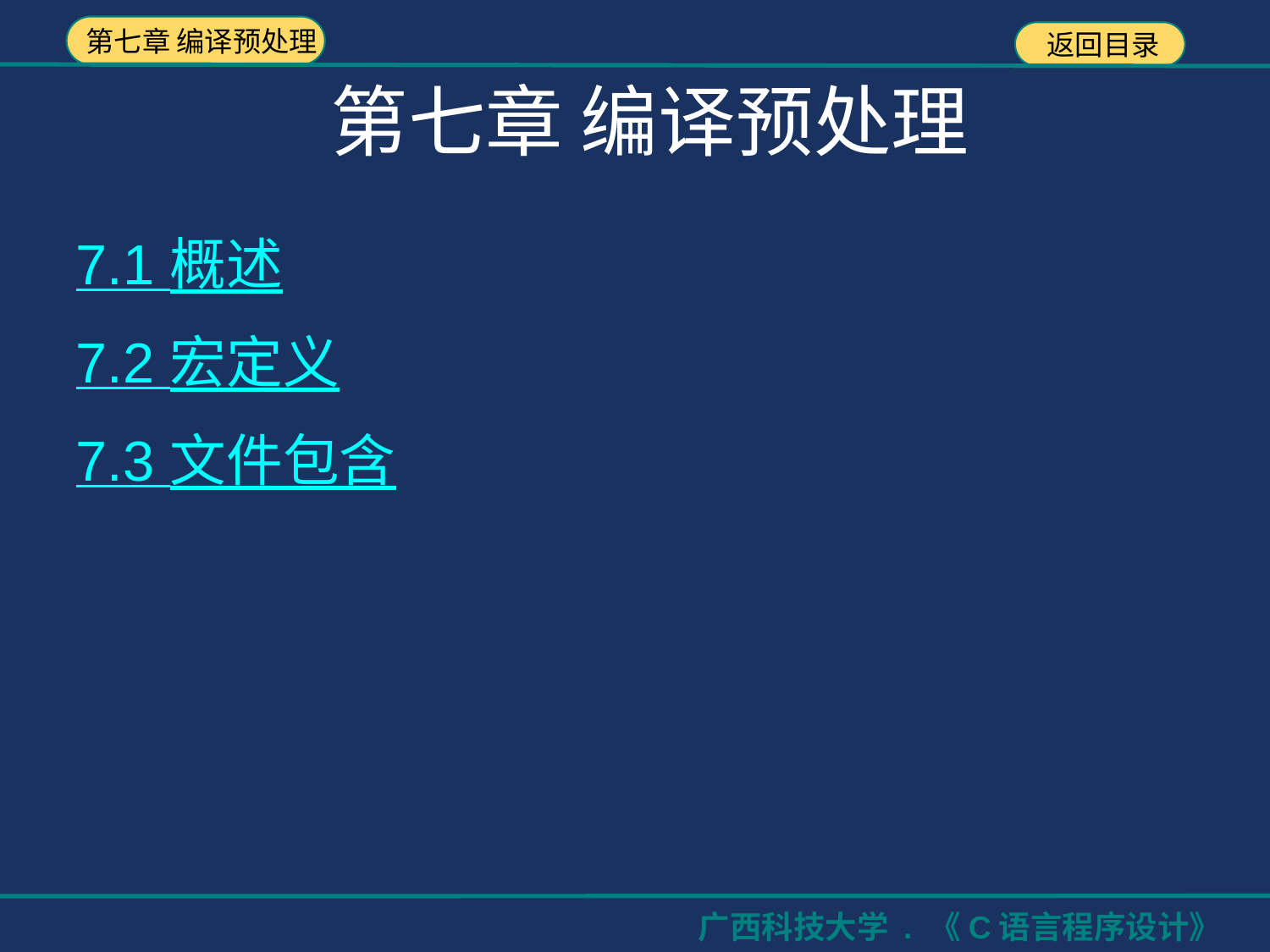

第七章 编译预处理
7.1 概述
7.2 宏定义
7.3 文件包含